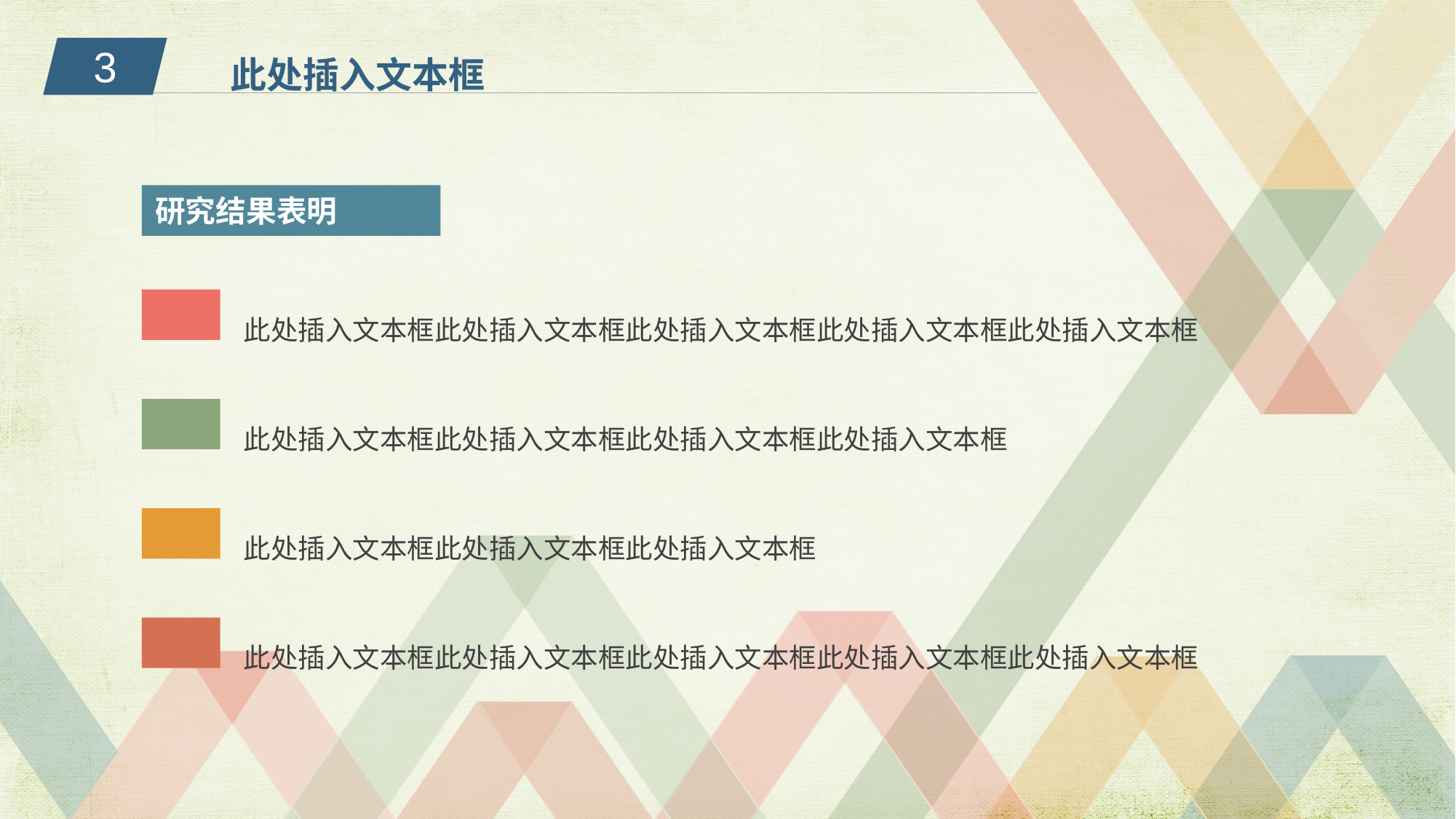

此处插入文本框
3

研究结果表明

此处插入文本框此处插入文本框此处插入文本框此处插入文本框此处插入文本框

此处插入文本框此处插入文本框此处插入文本框此处插入文本框

此处插入文本框此处插入文本框此处插入文本框

此处插入文本框此处插入文本框此处插入文本框此处插入文本框此处插入文本框